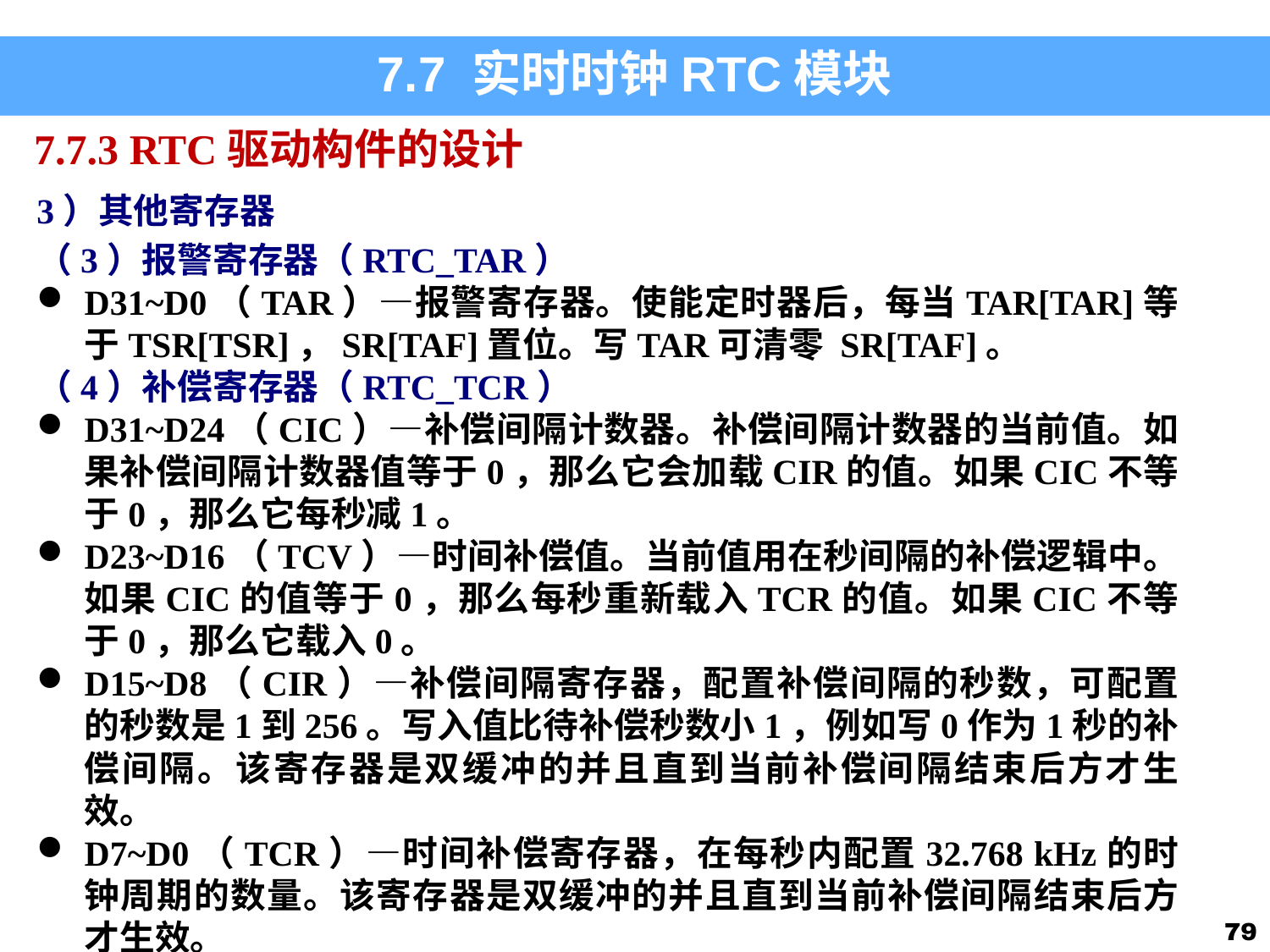

7.7 实时时钟RTC模块
7.7.3 RTC驱动构件的设计
3）其他寄存器
（3）报警寄存器（RTC_TAR）
D31~D0（TAR）—报警寄存器。使能定时器后，每当TAR[TAR]等于TSR[TSR]，SR[TAF]置位。写TAR可清零 SR[TAF]。
（4）补偿寄存器（RTC_TCR）
D31~D24（CIC）—补偿间隔计数器。补偿间隔计数器的当前值。如果补偿间隔计数器值等于0，那么它会加载CIR的值。如果CIC不等于0，那么它每秒减1。
D23~D16（TCV）—时间补偿值。当前值用在秒间隔的补偿逻辑中。如果CIC的值等于0，那么每秒重新载入TCR的值。如果CIC不等于0，那么它载入0。
D15~D8（CIR）—补偿间隔寄存器，配置补偿间隔的秒数，可配置的秒数是1到256。写入值比待补偿秒数小1，例如写0作为1秒的补偿间隔。该寄存器是双缓冲的并且直到当前补偿间隔结束后方才生效。
D7~D0（TCR）—时间补偿寄存器，在每秒内配置32.768 kHz的时钟周期的数量。该寄存器是双缓冲的并且直到当前补偿间隔结束后方才生效。
79